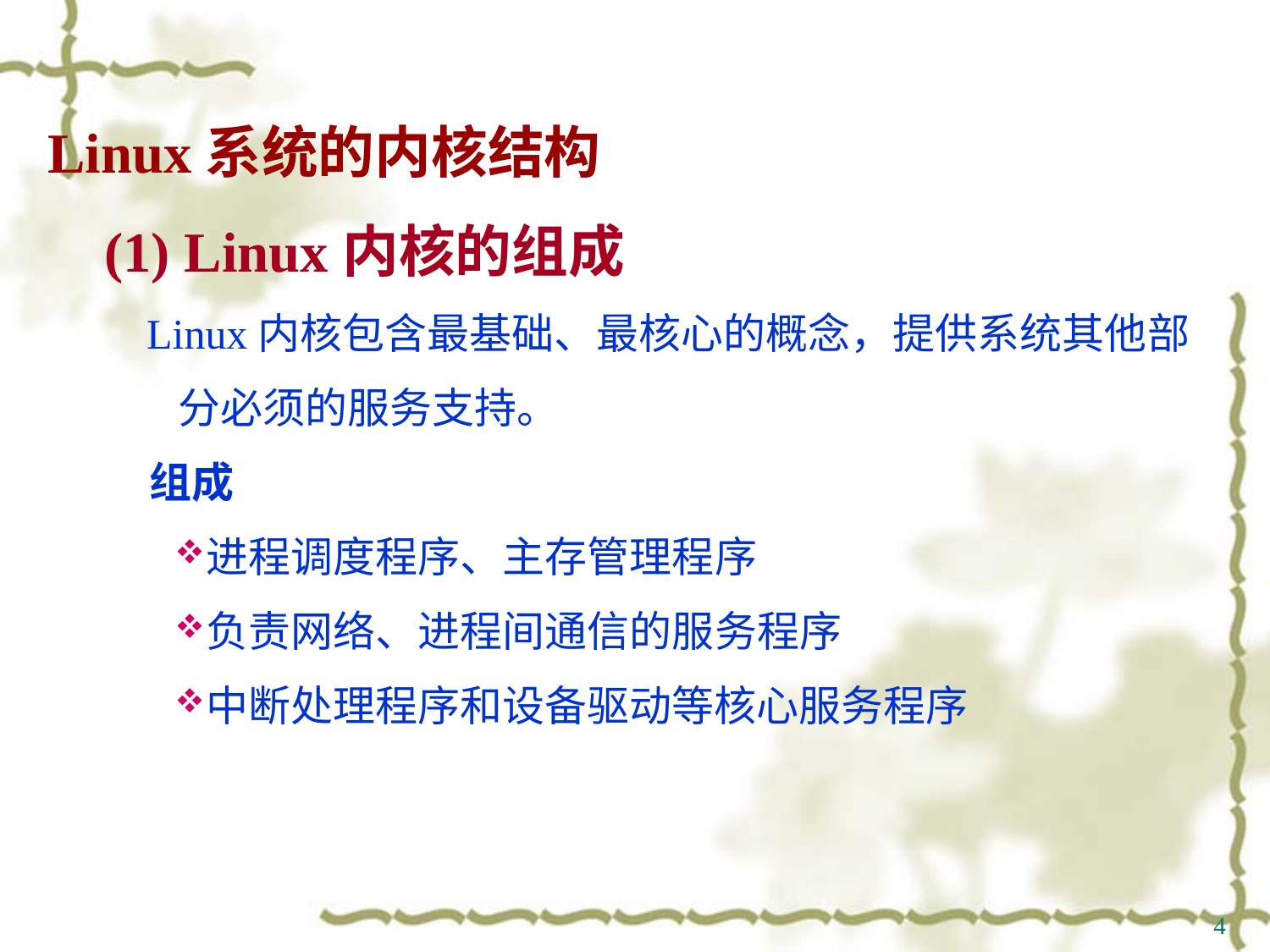

Linux系统的内核结构
    (1) Linux内核的组成
   Linux内核包含最基础、最核心的概念，提供系统其他部
      分必须的服务支持。
   组成
进程调度程序、主存管理程序
负责网络、进程间通信的服务程序
中断处理程序和设备驱动等核心服务程序
4